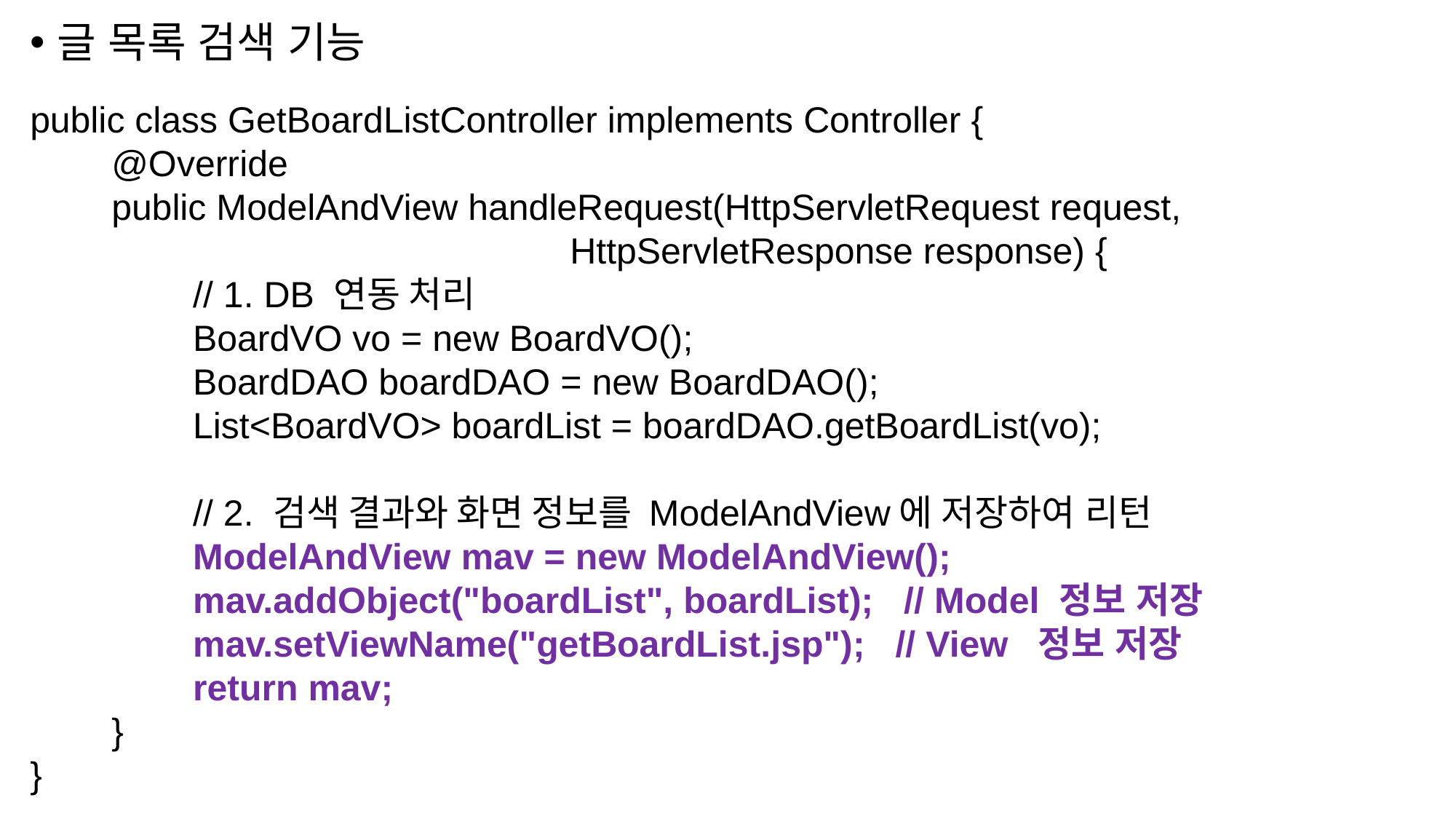

글 목록 검색 기능
public class GetBoardListController implements Controller {
        @Override
        public ModelAndView handleRequest(HttpServletRequest request,
                                                     HttpServletResponse response) {
                // 1. DB 연동 처리
                BoardVO vo = new BoardVO();
                BoardDAO boardDAO = new BoardDAO();
                List<BoardVO> boardList = boardDAO.getBoardList(vo);

                // 2. 검색 결과와 화면 정보를 ModelAndView에 저장하여 리턴
                ModelAndView mav = new ModelAndView();
                mav.addObject("boardList", boardList);   // Model 정보 저장
                mav.setViewName("getBoardList.jsp");   // View  정보 저장
                return mav;
        }
}